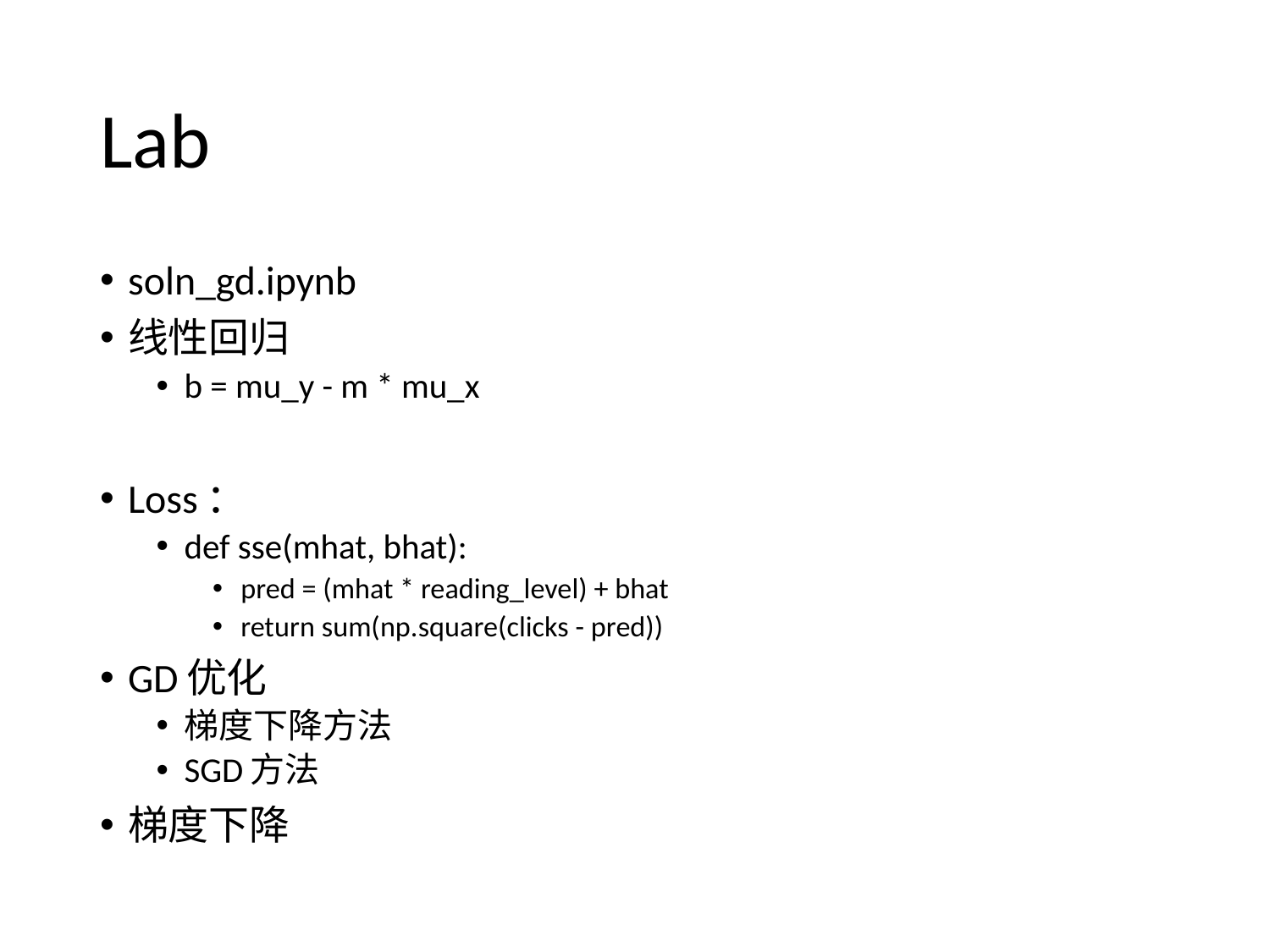

# Lab
soln_gd.ipynb
线性回归
b = mu_y - m * mu_x

Loss：
def sse(mhat, bhat):
pred = (mhat * reading_level) + bhat
return sum(np.square(clicks - pred))
GD优化
梯度下降方法
SGD方法
梯度下降